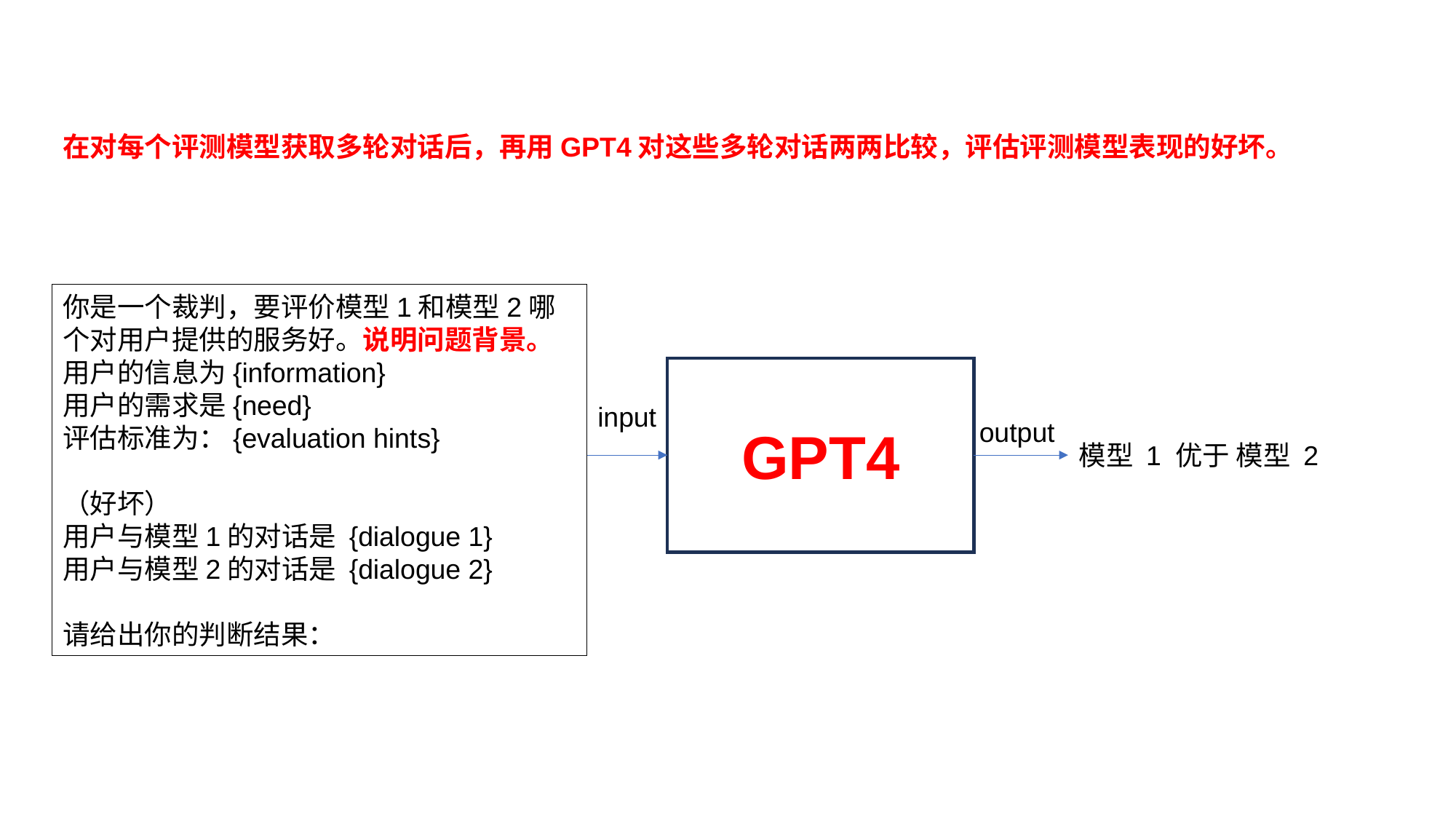

在对每个评测模型获取多轮对话后，再用GPT4对这些多轮对话两两比较，评估评测模型表现的好坏。
你是一个裁判，要评价模型1和模型2哪个对用户提供的服务好。说明问题背景。
用户的信息为{information}
用户的需求是{need}
评估标准为：{evaluation hints}

（好坏）
用户与模型1的对话是 {dialogue 1}
用户与模型2的对话是 {dialogue 2}

请给出你的判断结果：
GPT4
input
output
模型 1 优于 模型 2